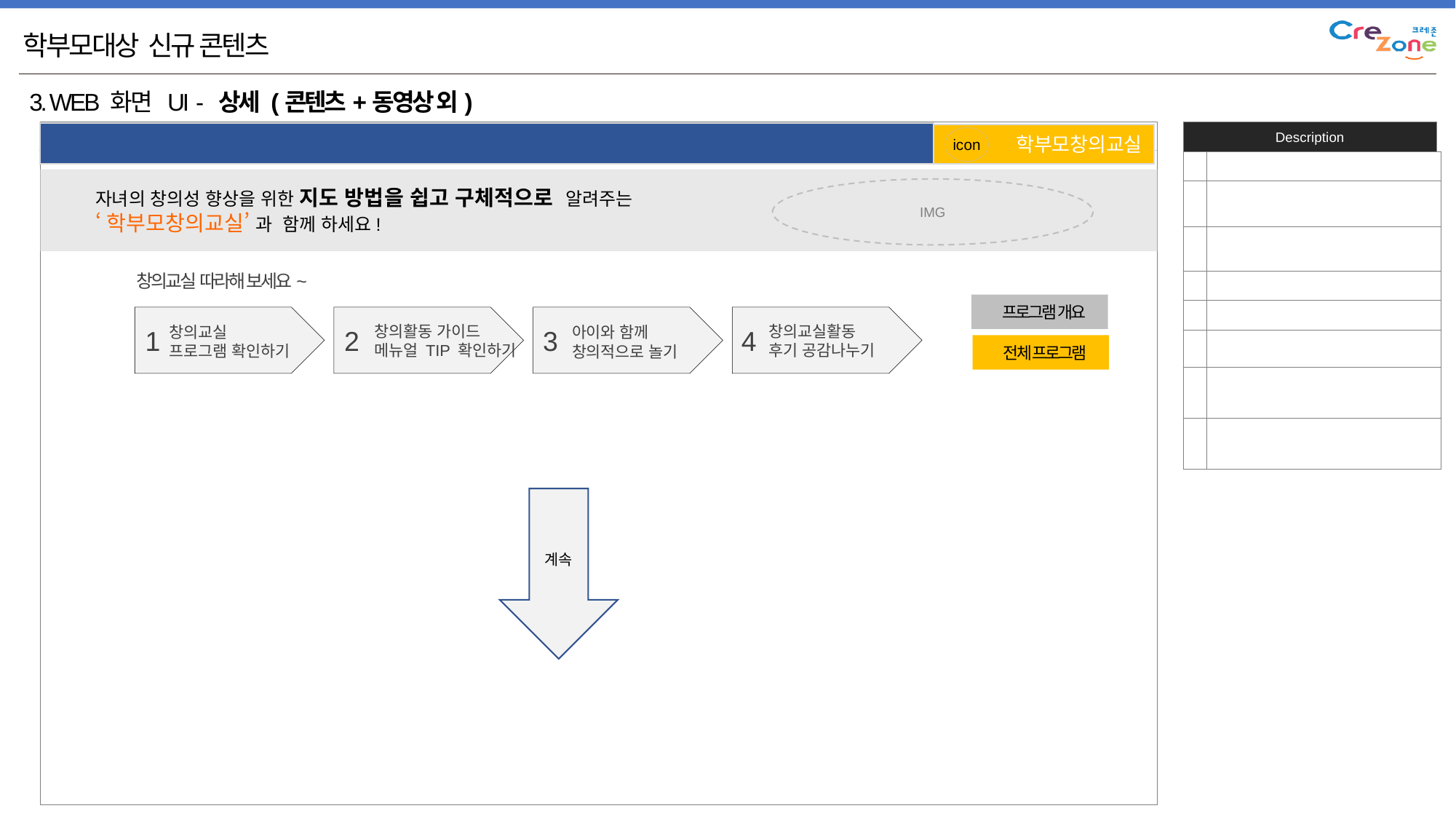

학부모대상  신규 콘텐츠
3. WEB 화면  UI  -  상세 (콘텐츠+동영상 외)
                         창의교육                               창의적 체험활동                                         현장체험학습                                       지속가능발전교육                                      크레존 블로그

            학부모창의교실
icon
|  |  |
| --- | --- |
|  |  |
|  |  |
|  |  |
|  |  |
|  |  |
|  |  |
|  |  |

자녀의 창의성 향상을 위한 지도 방법을 쉽고 구체적으로  알려주는
‘학부모창의교실’ 과  함께 하세요!
IMG
창의교실  따라해 보세요~
 프로그램 개요

창의교실활동
후기 공감나누기
창의활동 가이드
메뉴얼 TIP 확인하기
창의교실
프로그램 확인하기
아이와 함께
창의적으로 놀기
1
2
3
4
 전체 프로그램
계속